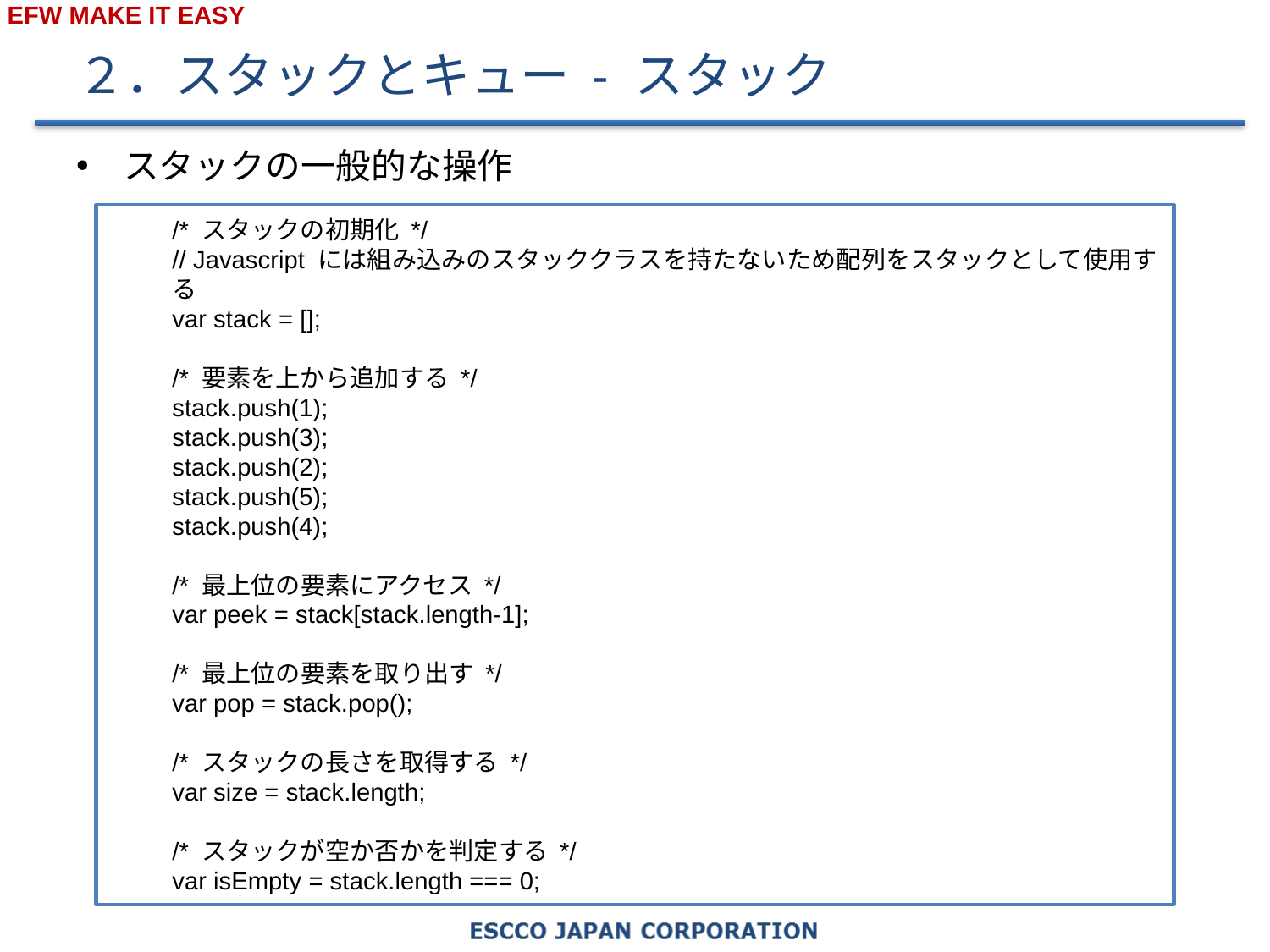

# ２．スタックとキュー - スタック
スタックの一般的な操作
/* スタックの初期化 */
// Javascript には組み込みのスタッククラスを持たないため配列をスタックとして使用する
var stack = [];

/* 要素を上から追加する */
stack.push(1);
stack.push(3);
stack.push(2);
stack.push(5);
stack.push(4);

/* 最上位の要素にアクセス */
var peek = stack[stack.length-1];

/* 最上位の要素を取り出す */
var pop = stack.pop();

/* スタックの長さを取得する */
var size = stack.length;

/* スタックが空か否かを判定する */
var isEmpty = stack.length === 0;